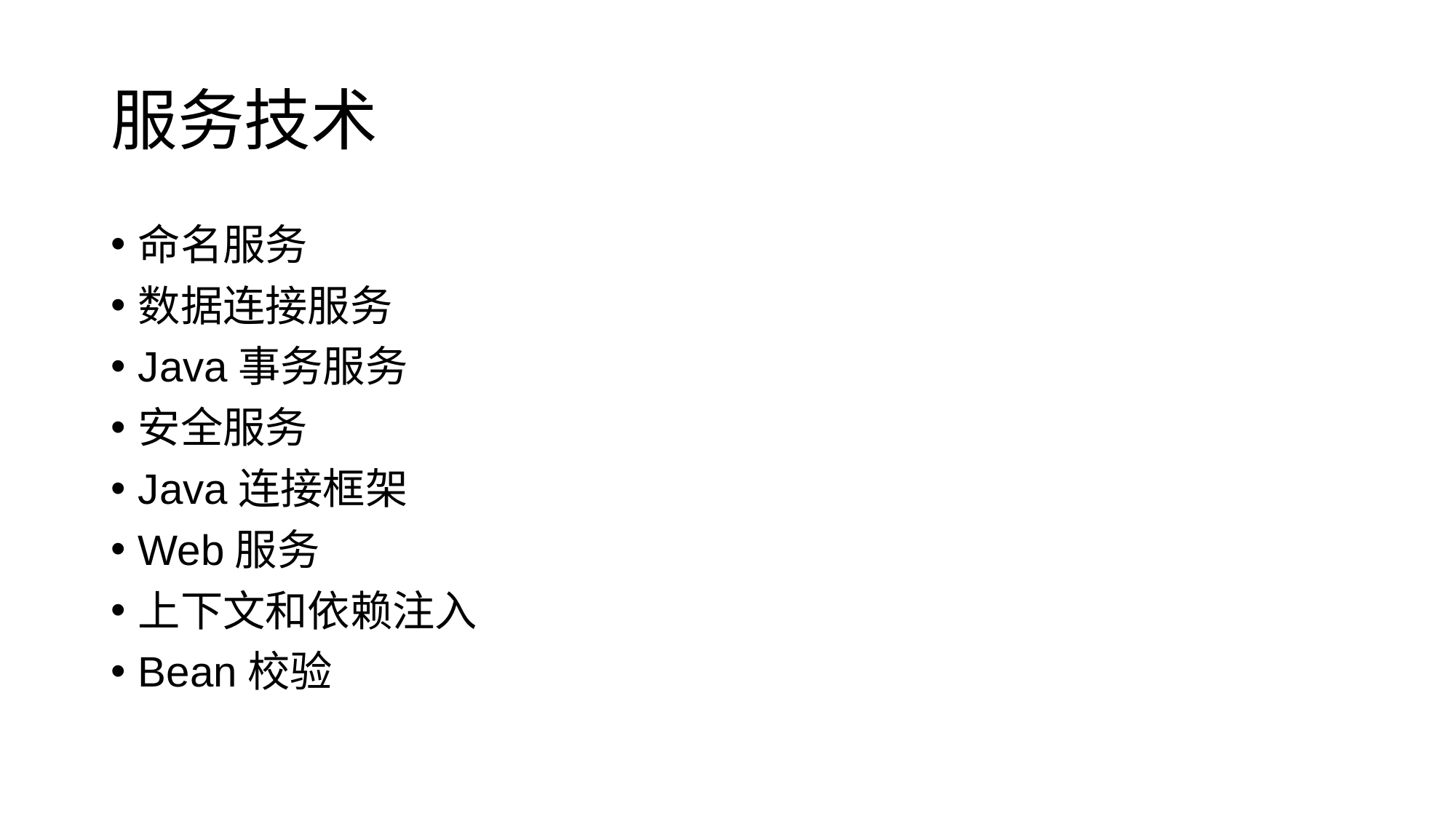

# 服务技术
命名服务
数据连接服务
Java事务服务
安全服务
Java连接框架
Web服务
上下文和依赖注入
Bean校验